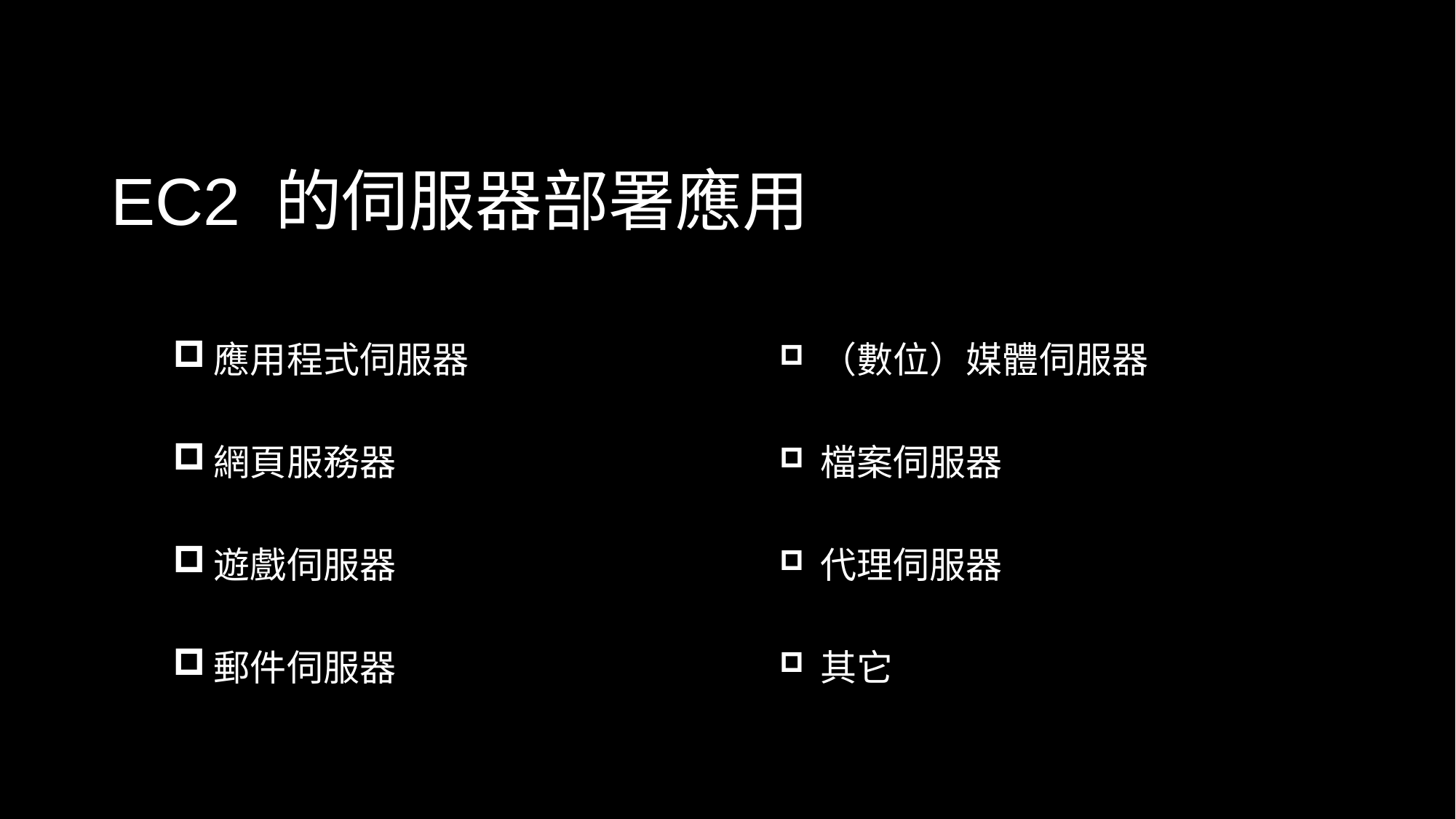

# EC2 的伺服器部署應用
應用程式伺服器
網頁服務器
遊戲伺服器
郵件伺服器
（數位）媒體伺服器
檔案伺服器
代理伺服器
其它